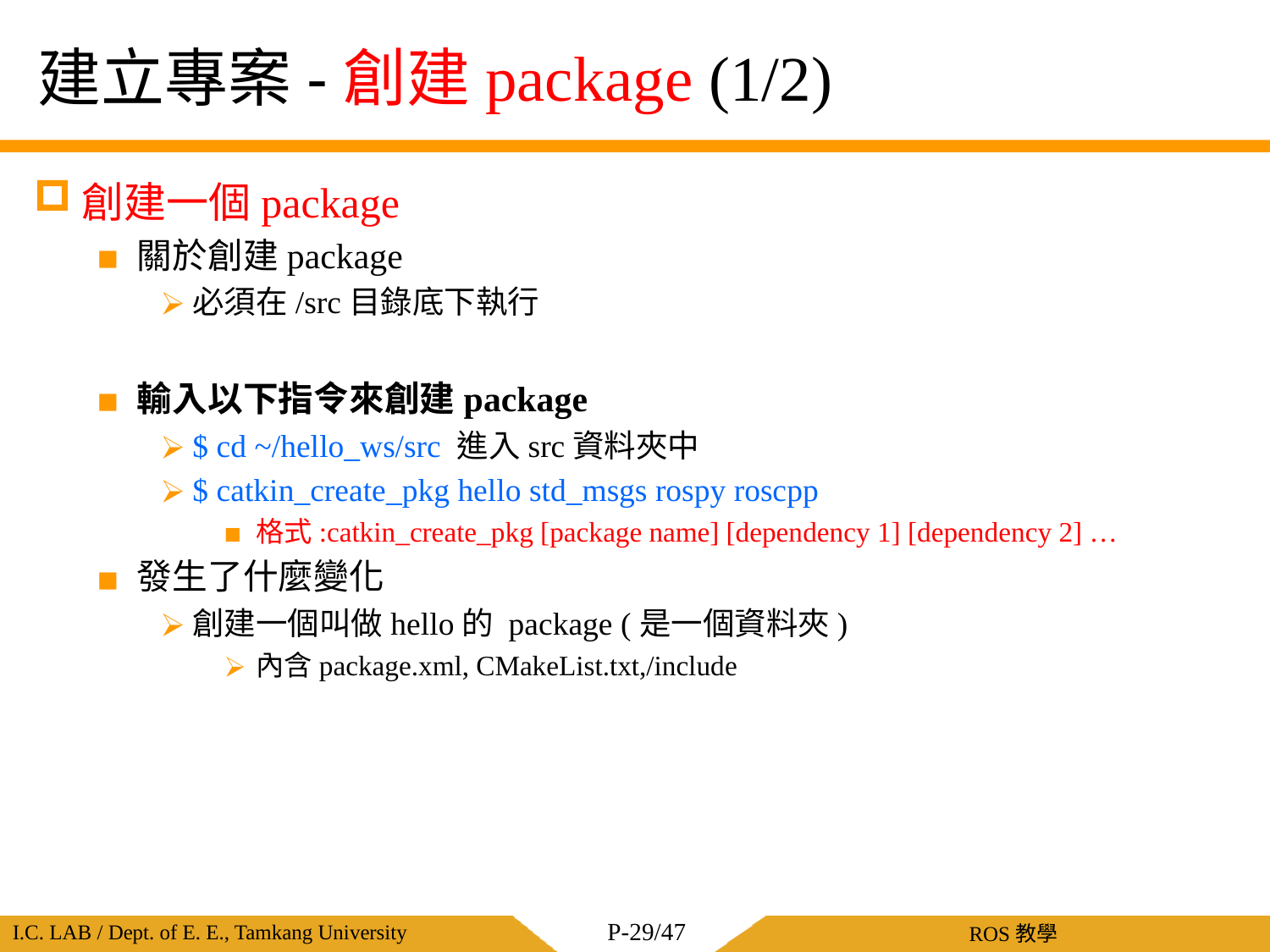

# 建立專案-創建package (1/2)
創建一個package
關於創建package
必須在/src目錄底下執行

輸入以下指令來創建package
$ cd ~/hello_ws/src 進入src資料夾中
$ catkin_create_pkg hello std_msgs rospy roscpp
格式:catkin_create_pkg [package name] [dependency 1] [dependency 2] …
發生了什麼變化
創建一個叫做hello的 package (是一個資料夾)
內含package.xml, CMakeList.txt,/include